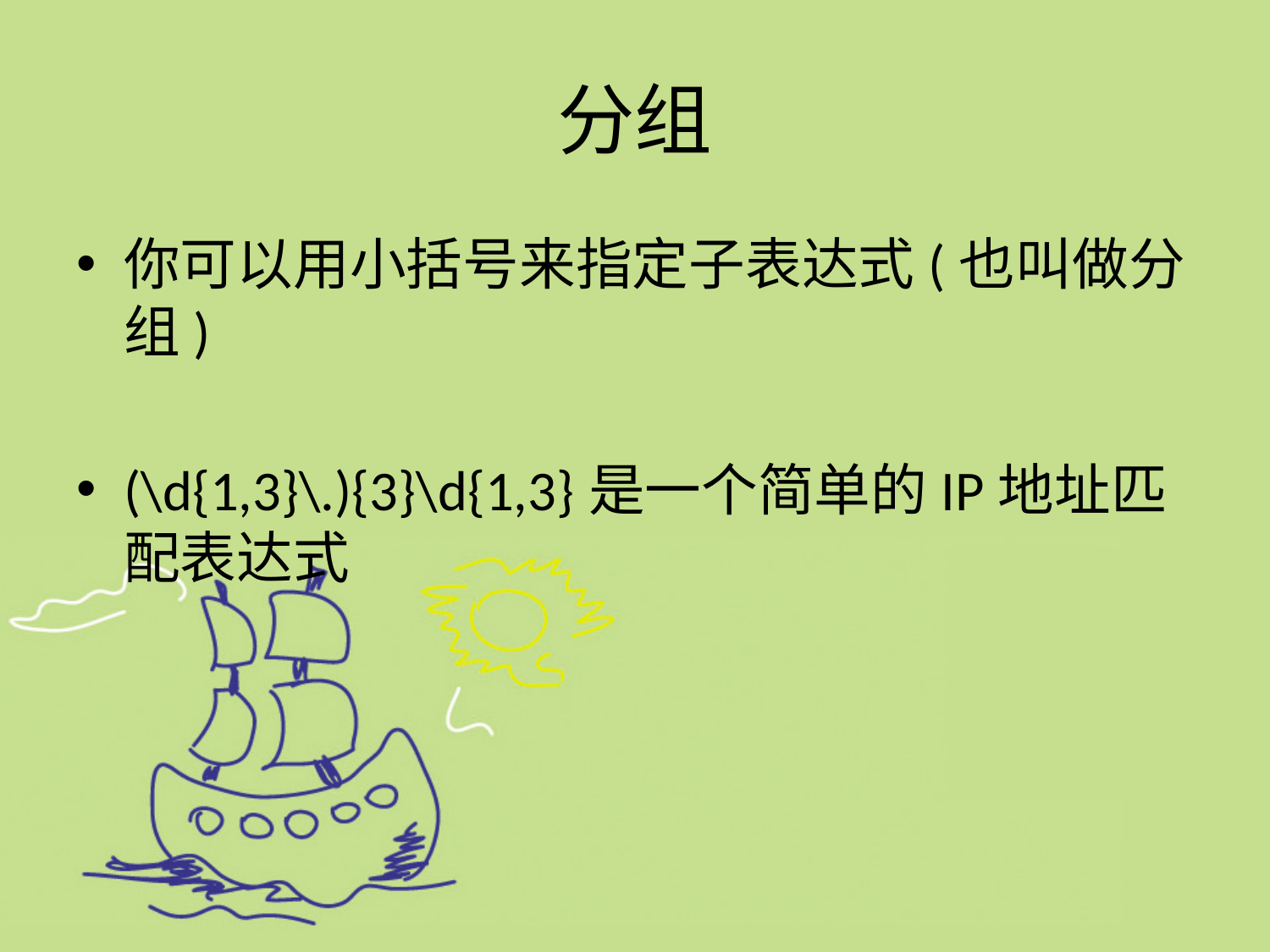

# 分组
你可以用小括号来指定子表达式(也叫做分组)

(\d{1,3}\.){3}\d{1,3}是一个简单的IP地址匹配表达式